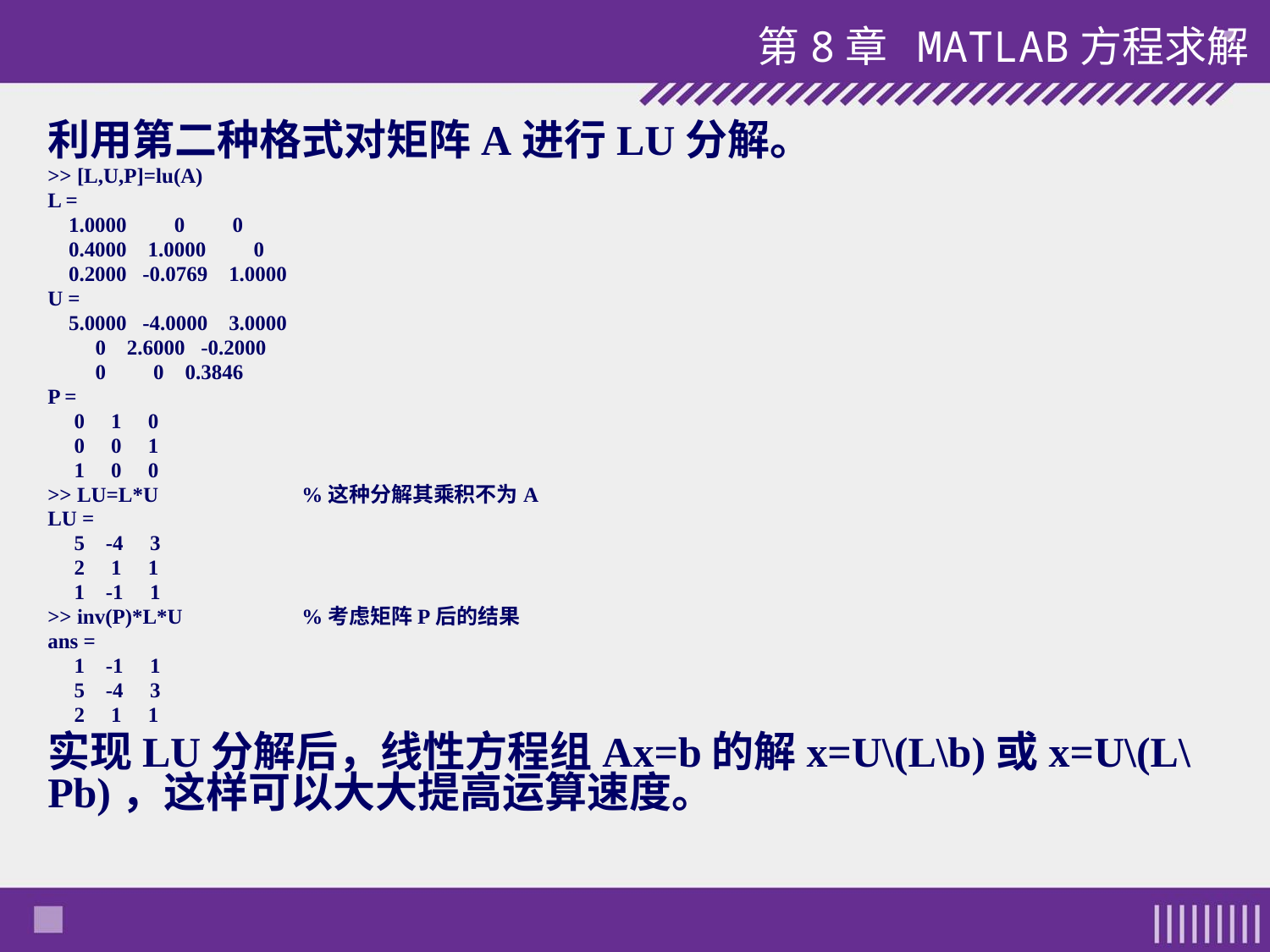

第8章  MATLAB方程求解
利用第二种格式对矩阵A进行LU分解。
>> [L,U,P]=lu(A)
L =
    1.0000         0         0
    0.4000    1.0000         0
    0.2000   -0.0769    1.0000
U =
    5.0000   -4.0000    3.0000
         0    2.6000   -0.2000
         0         0    0.3846
P =
     0     1     0
     0     0     1
     1     0     0
>> LU=L*U        	%这种分解其乘积不为A
LU =
     5    -4     3
     2     1     1
     1    -1     1
>> inv(P)*L*U      	%考虑矩阵P后的结果
ans =
     1    -1     1
     5    -4     3
     2     1     1
实现LU分解后，线性方程组Ax=b的解x=U\(L\b)或x=U\(L\Pb)，这样可以大大提高运算速度。